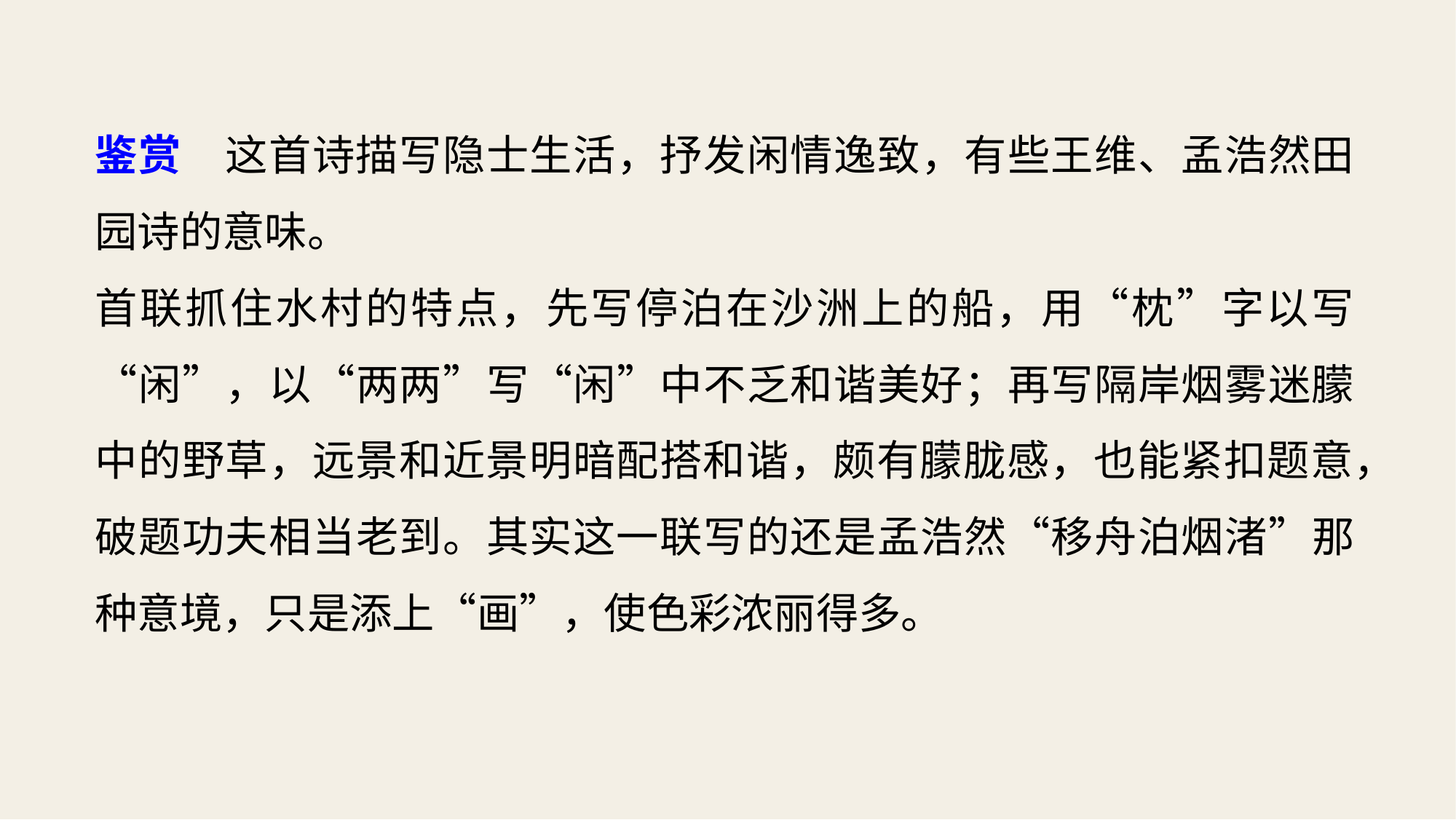

鉴赏　这首诗描写隐士生活，抒发闲情逸致，有些王维、孟浩然田园诗的意味。
首联抓住水村的特点，先写停泊在沙洲上的船，用“枕”字以写“闲”，以“两两”写“闲”中不乏和谐美好；再写隔岸烟雾迷朦中的野草，远景和近景明暗配搭和谐，颇有朦胧感，也能紧扣题意，破题功夫相当老到。其实这一联写的还是孟浩然“移舟泊烟渚”那种意境，只是添上“画”，使色彩浓丽得多。